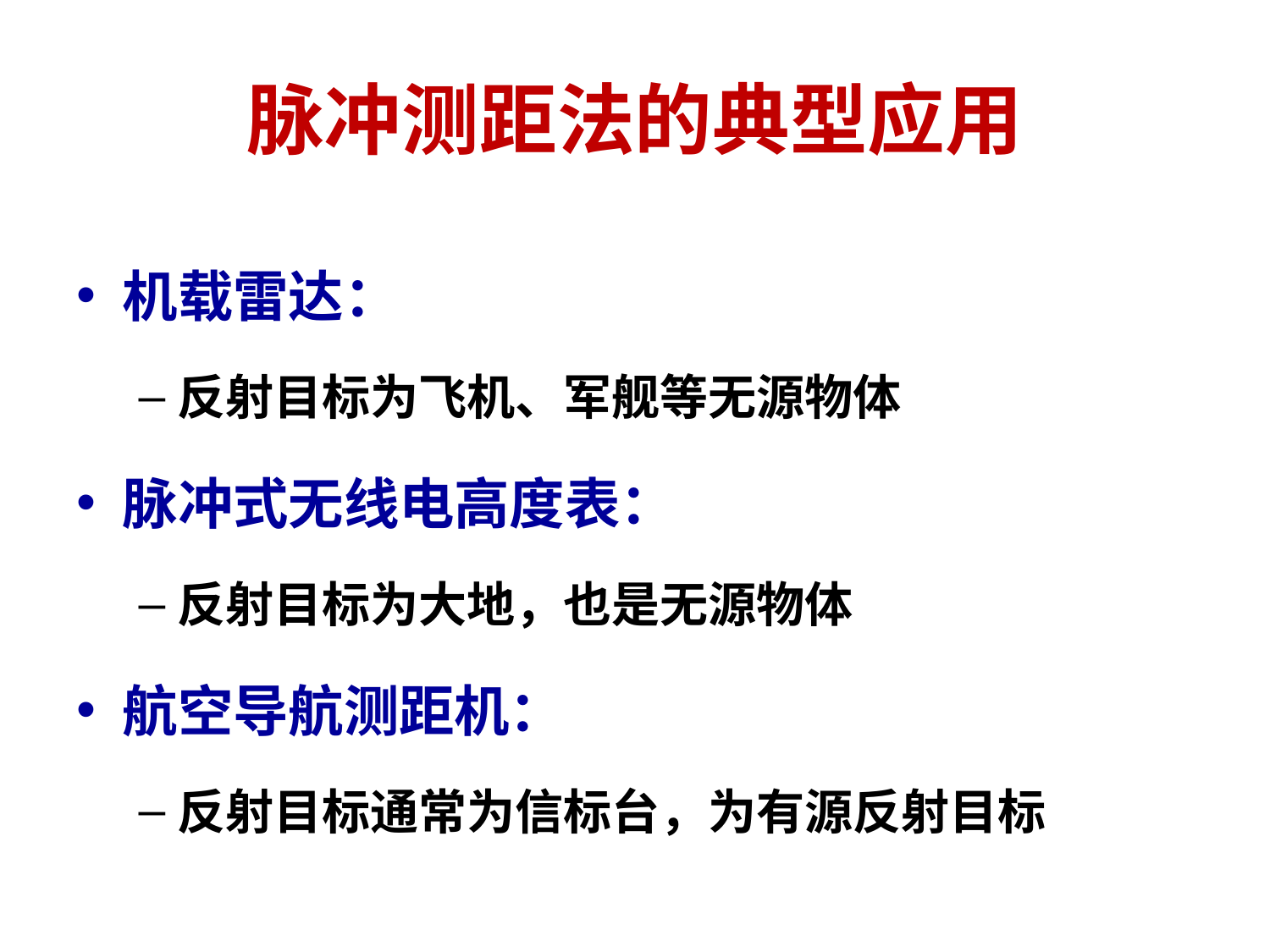

# 脉冲测距法的典型应用
机载雷达：
反射目标为飞机、军舰等无源物体
脉冲式无线电高度表：
反射目标为大地，也是无源物体
航空导航测距机：
反射目标通常为信标台，为有源反射目标